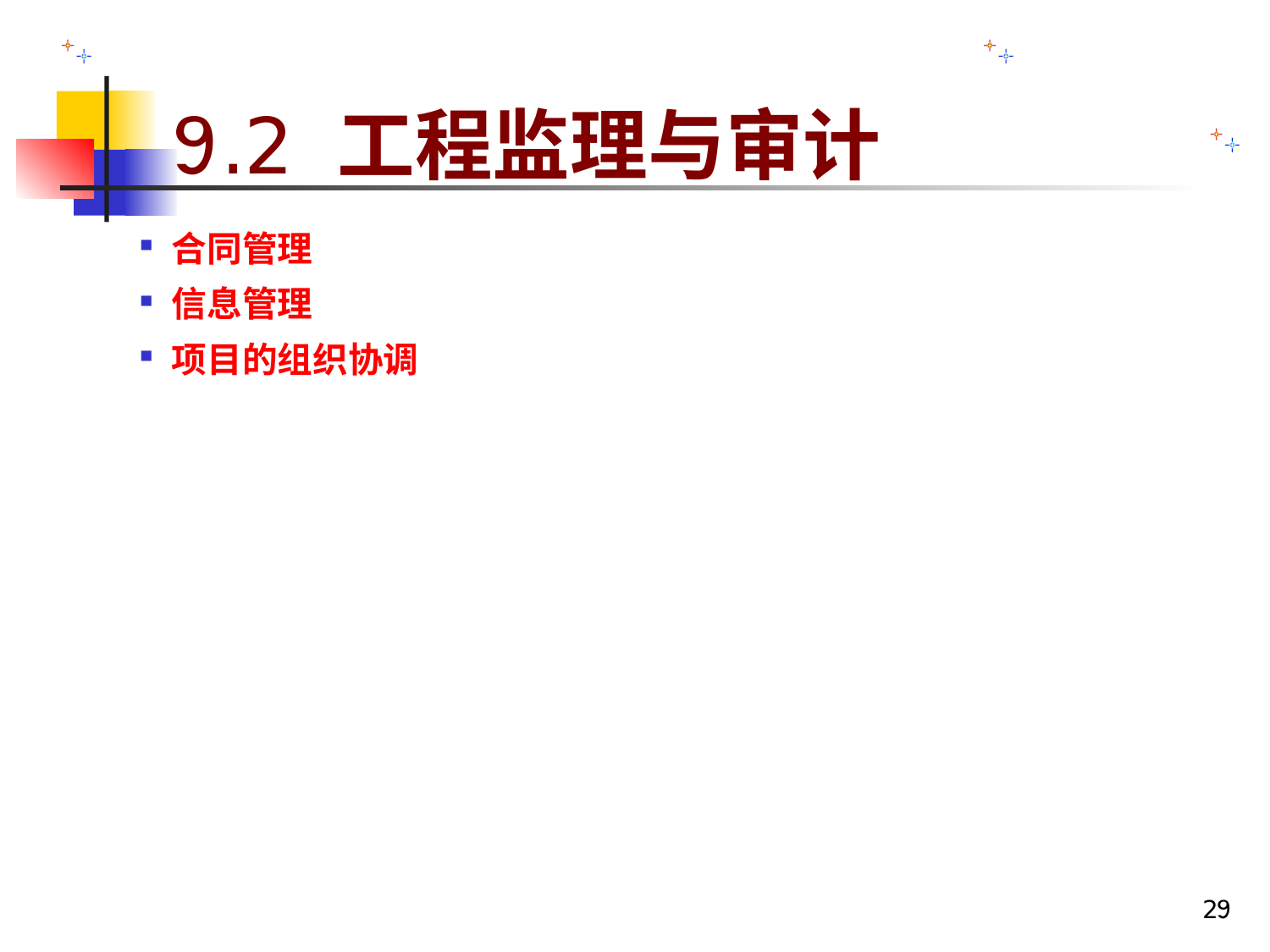

# 9.2 工程监理与审计
合同管理
信息管理
项目的组织协调
29